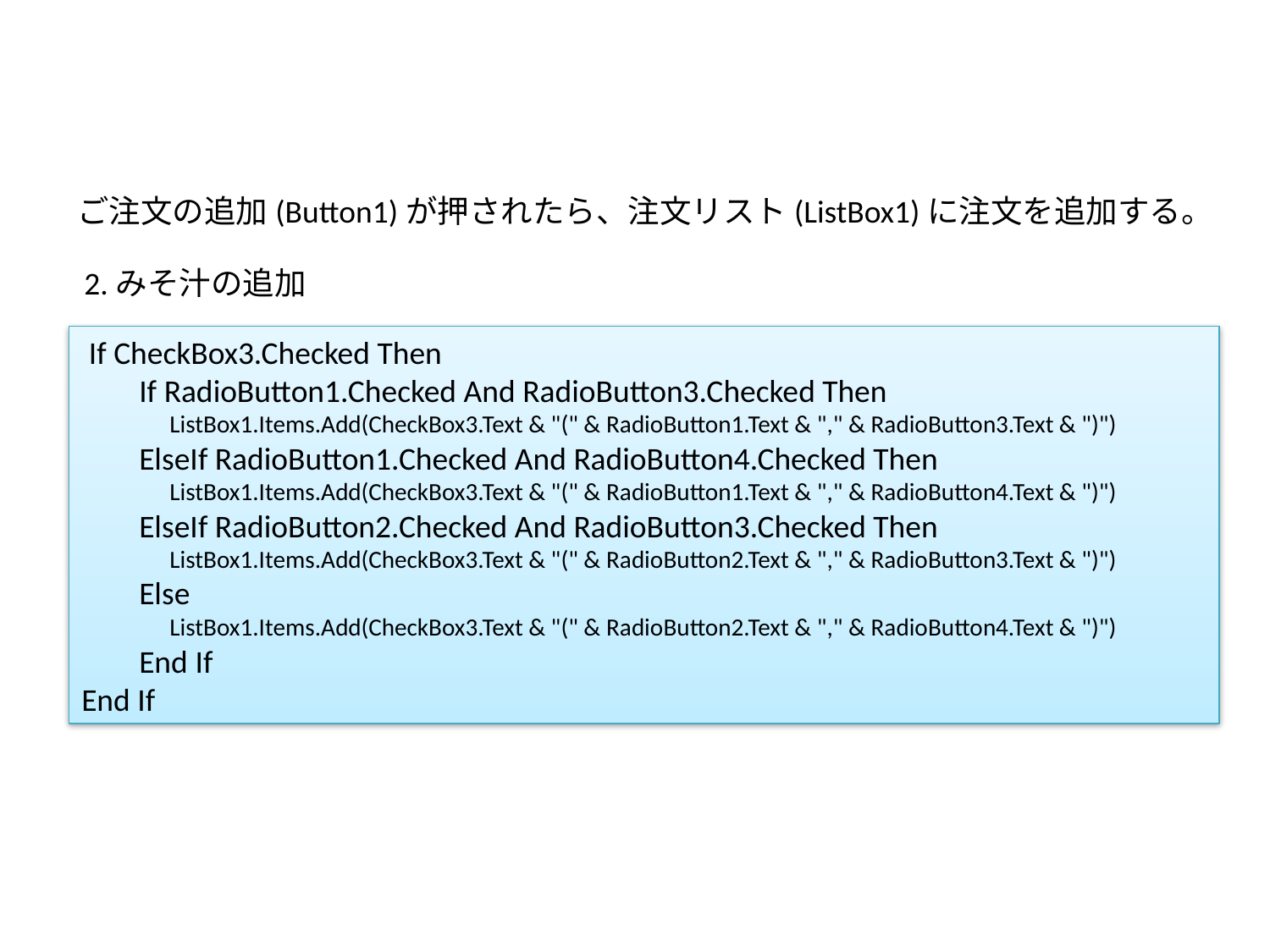

ご注文の追加(Button1)が押されたら、注文リスト(ListBox1)に注文を追加する。
2.みそ汁の追加
 If CheckBox3.Checked Then
        If RadioButton1.Checked And RadioButton3.Checked Then
                ListBox1.Items.Add(CheckBox3.Text & "(" & RadioButton1.Text & "," & RadioButton3.Text & ")")
        ElseIf RadioButton1.Checked And RadioButton4.Checked Then
                ListBox1.Items.Add(CheckBox3.Text & "(" & RadioButton1.Text & "," & RadioButton4.Text & ")")
        ElseIf RadioButton2.Checked And RadioButton3.Checked Then
                ListBox1.Items.Add(CheckBox3.Text & "(" & RadioButton2.Text & "," & RadioButton3.Text & ")")
        Else
                ListBox1.Items.Add(CheckBox3.Text & "(" & RadioButton2.Text & "," & RadioButton4.Text & ")")
        End If
End If